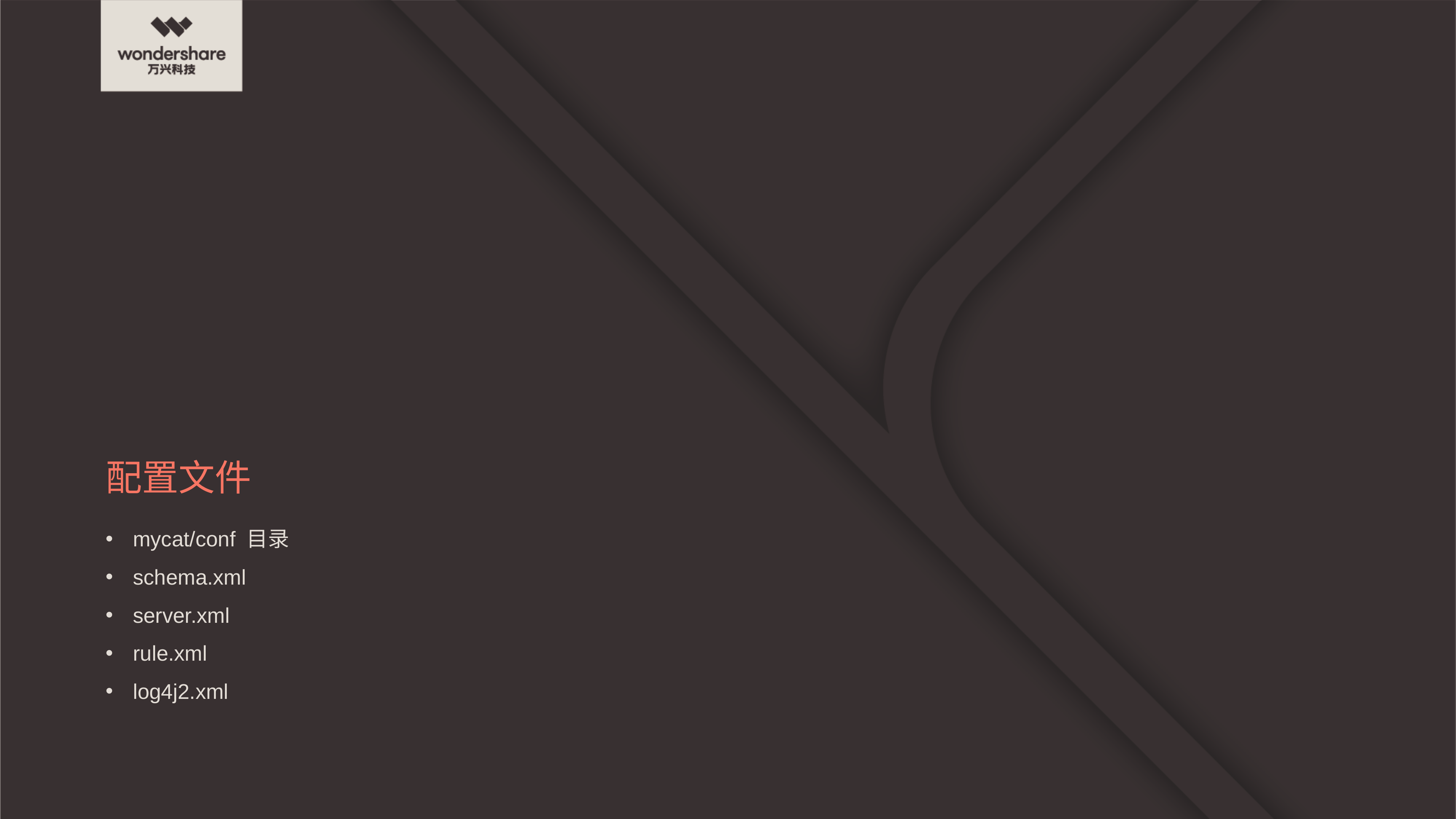

# 配置文件
mycat/conf 目录
schema.xml
server.xml
rule.xml
log4j2.xml